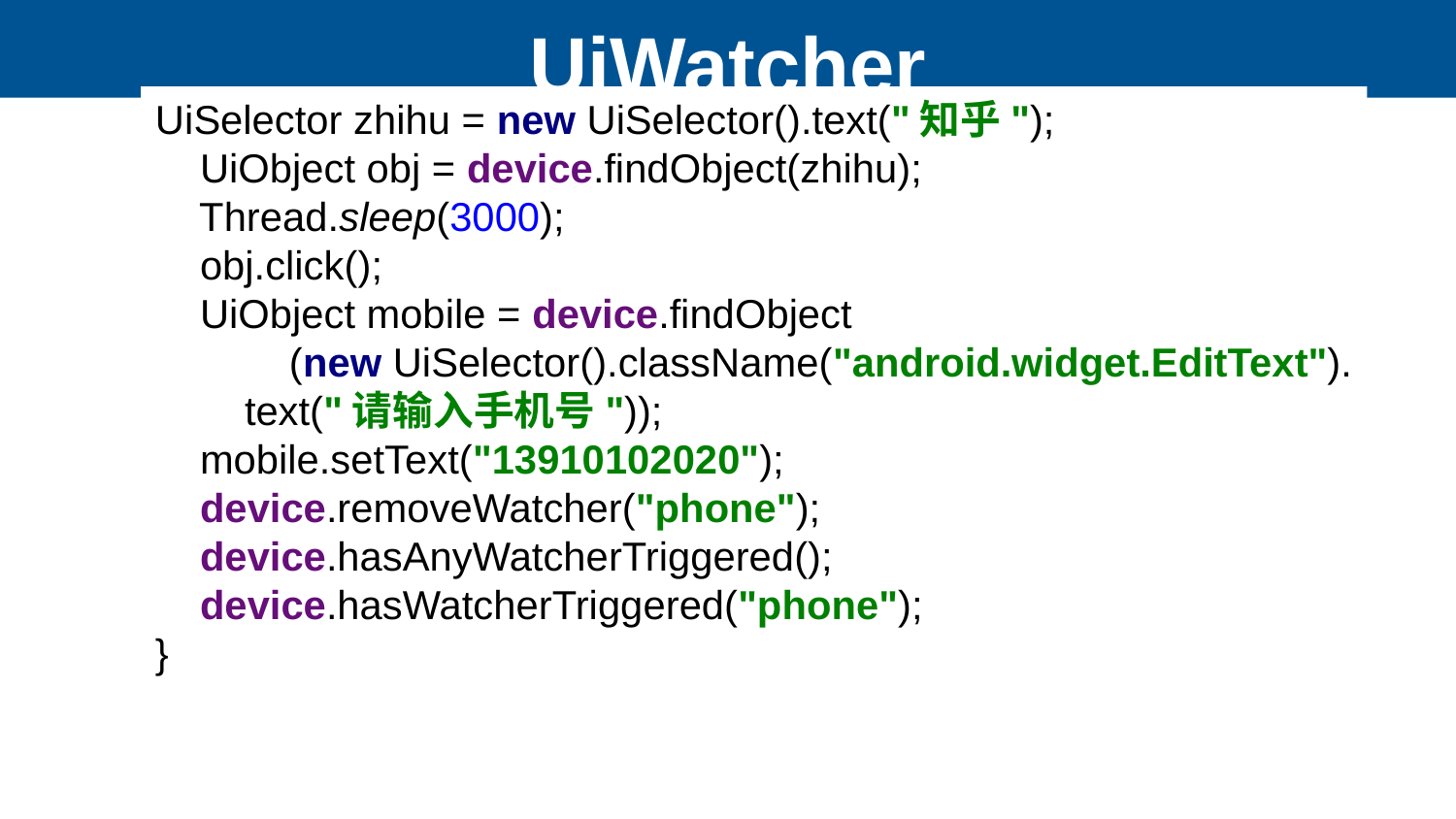

# UiWatcher
UiSelector zhihu = new UiSelector().text("知乎");
    UiObject obj = device.findObject(zhihu);
    Thread.sleep(3000);
    obj.click();
    UiObject mobile = device.findObject
            (new UiSelector().className("android.widget.EditText").
        text("请输入手机号"));
    mobile.setText("13910102020");
    device.removeWatcher("phone");
    device.hasAnyWatcherTriggered();
    device.hasWatcherTriggered("phone");
}